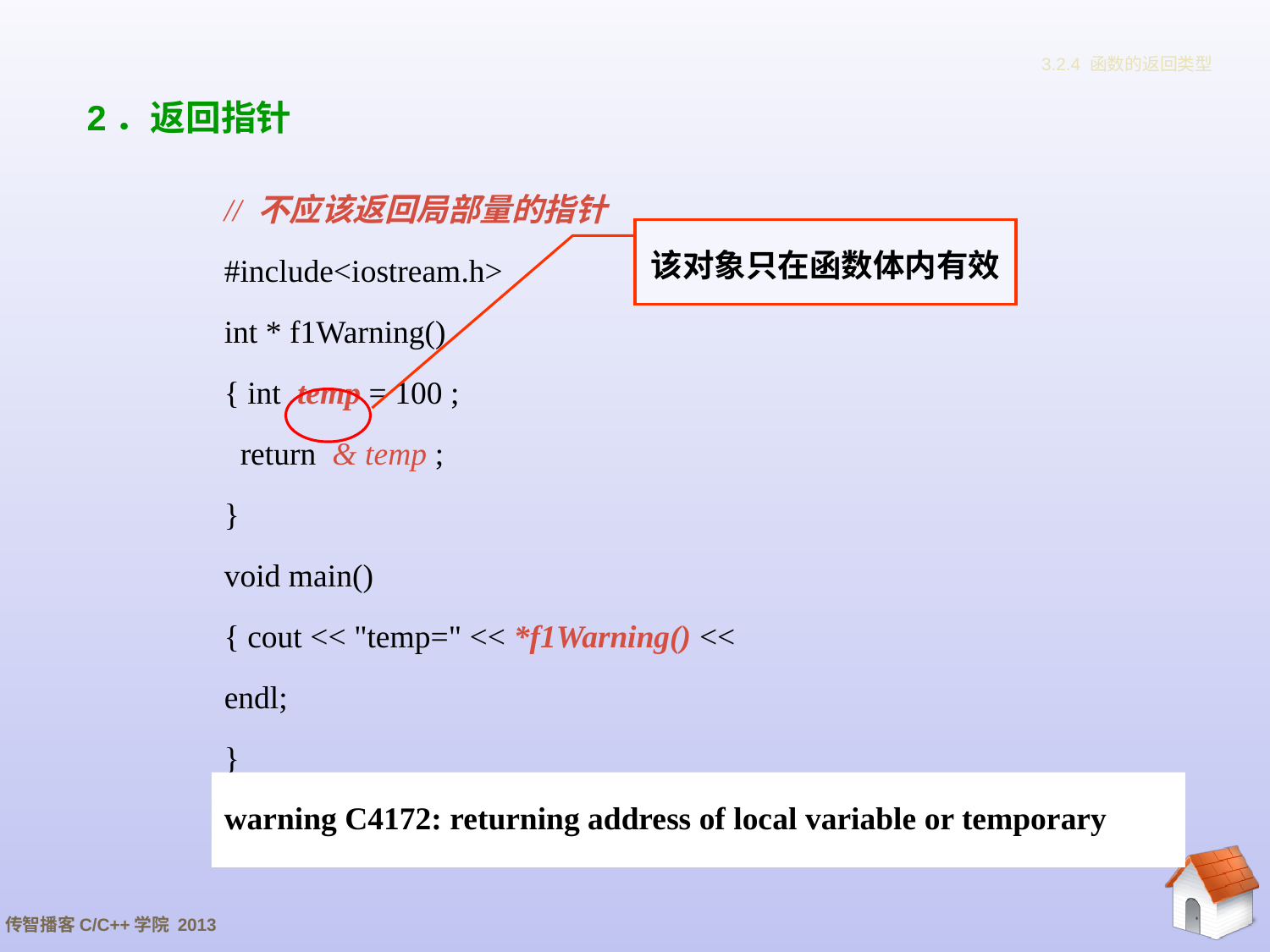

# 3.2.4 函数的返回类型
2．返回指针
// 不应该返回局部量的指针
#include<iostream.h>
int * f1Warning()
{ int  temp = 100 ;
  return  & temp ;
}
void main()
{ cout << "temp=" << *f1Warning() << endl;
}
该对象只在函数体内有效

warning C4172: returning address of local variable or temporary